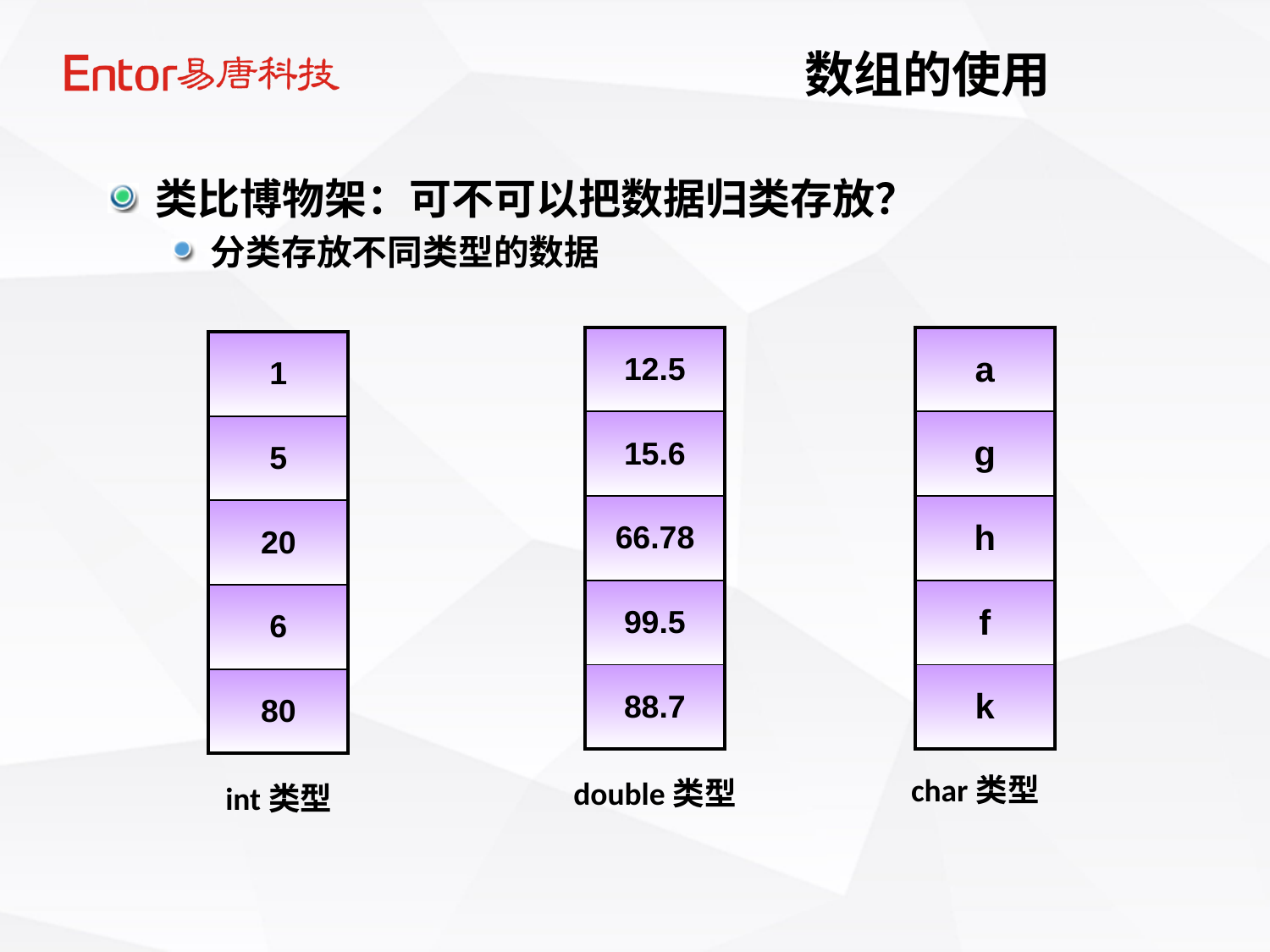

数组的使用
类比博物架：可不可以把数据归类存放？
分类存放不同类型的数据

| 12.5 |
| --- |
| 15.6 |
| 66.78 |
| 99.5 |
| 88.7 |
| a |
| --- |
| g |
| h |
| f |
| k |
| 1 |
| --- |
| 5 |
| 20 |
| 6 |
| 80 |
char类型
double类型
int类型